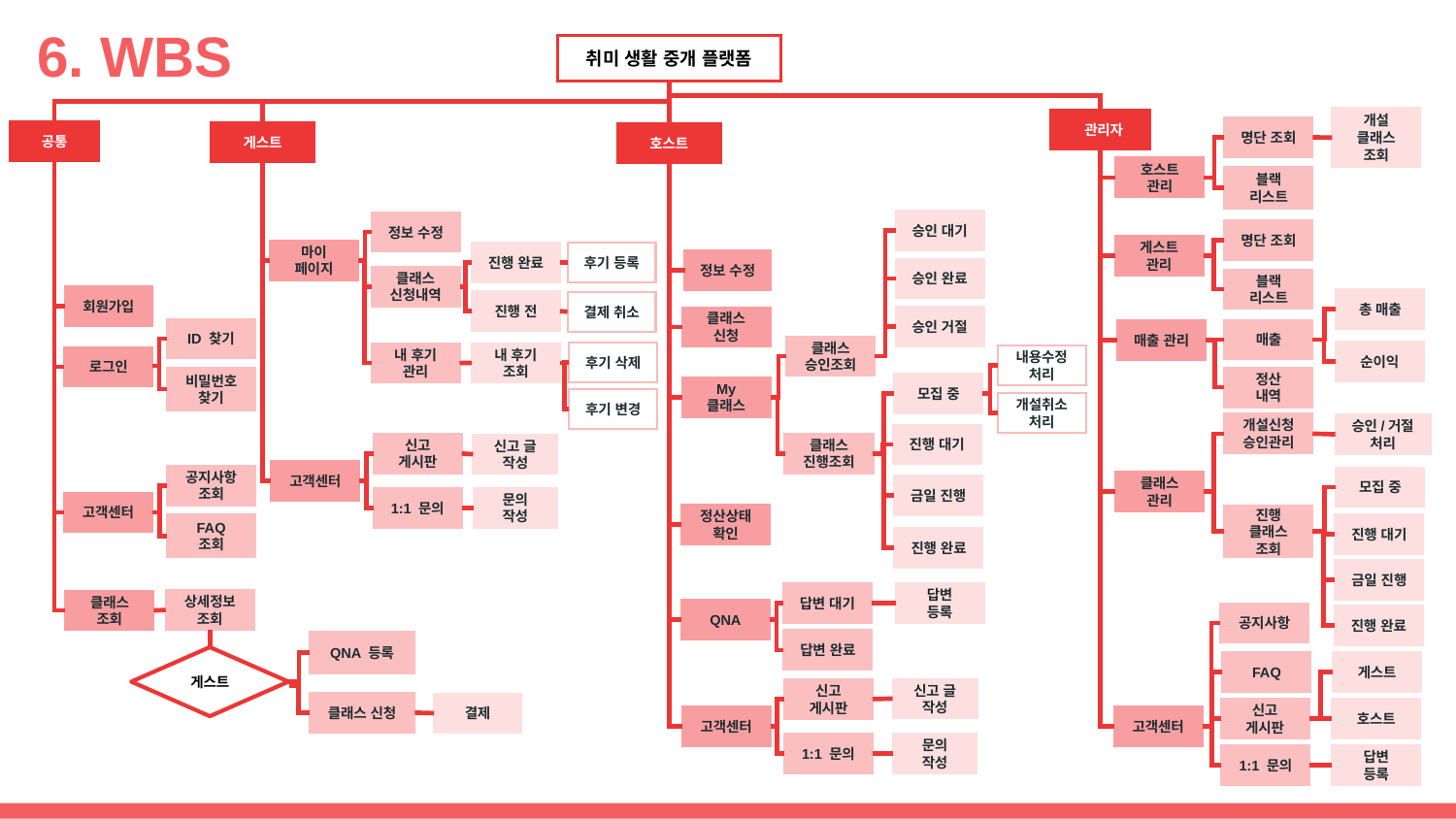

# 6. WBS
취미 생활 중개 플랫폼
개설
클래스
조회
 관리자
명단 조회
공통
게스트
호스트
호스트 관리
블랙
리스트
승인 대기
정보 수정
명단 조회
게스트 관리
마이 페이지
진행 완료
후기 등록
정보 수정
승인 완료
클래스 신청내역
블랙
리스트
회원가입
총 매출
진행 전
결제 취소
승인 거절
클래스 신청
ID 찾기
매출
매출 관리
클래스 승인조회
순이익
후기 삭제
내 후기 조회
내 후기 관리
내용수정
처리
로그인
정산
내역
비밀번호
찾기
모집 중
My
클래스
후기 변경
개설취소
처리
개설신청
승인관리
승인/거절
처리
진행 대기
신고
게시판
클래스 진행조회
신고 글
작성
고객센터
공지사항
조회
모집 중
클래스 관리
금일 진행
1:1 문의
문의
작성
고객센터
정산상태
확인
진행
클래스 조회
진행 대기
FAQ
조회
진행 완료
금일 진행
답변 대기
답변
등록
상세정보
조회
클래스 조회
QNA
공지사항
진행 완료
답변 완료
QNA 등록
게스트
FAQ
게스트
신고 글
작성
신고
게시판
클래스 신청
결제
신고
게시판
호스트
고객센터
고객센터
1:1 문의
문의
작성
1:1 문의
답변
등록